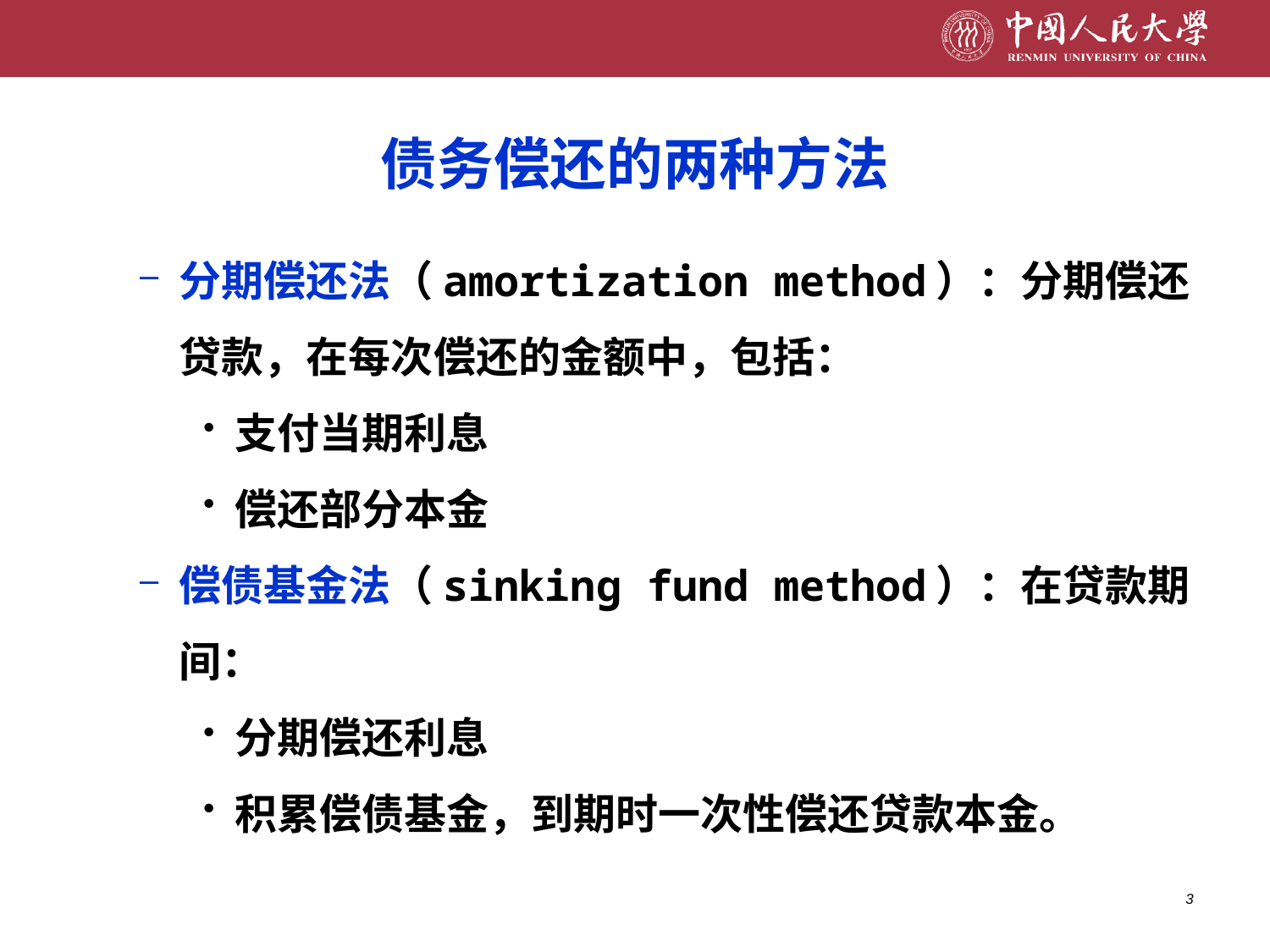

# 债务偿还的两种方法
分期偿还法（amortization method）：分期偿还贷款，在每次偿还的金额中，包括：
支付当期利息
偿还部分本金
偿债基金法（sinking fund method）：在贷款期间：
分期偿还利息
积累偿债基金，到期时一次性偿还贷款本金。
3